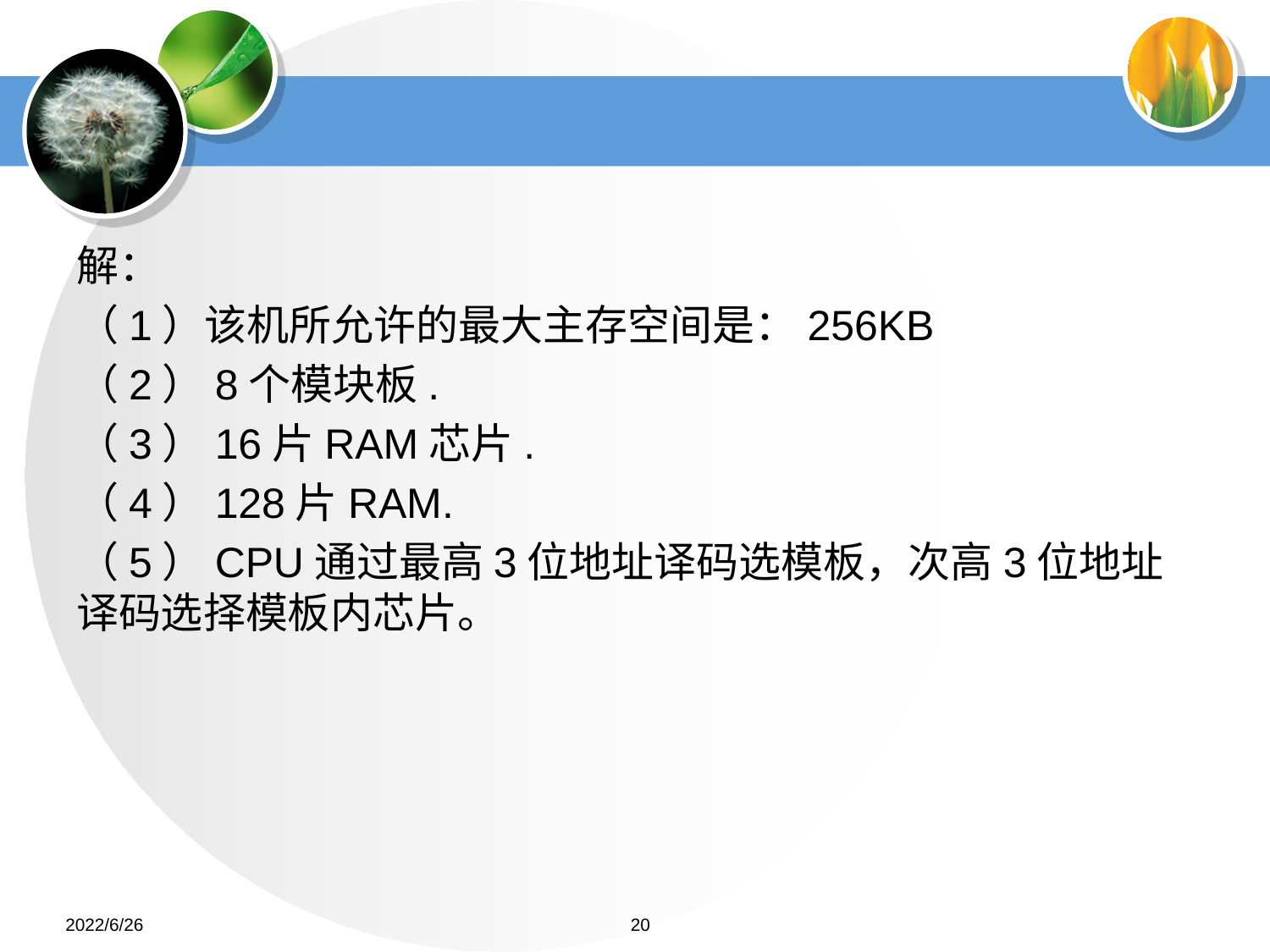

#
解：
（1）该机所允许的最大主存空间是：256KB
（2）8个模块板.
（3）16片RAM芯片.
（4）128片RAM.
（5）CPU通过最高3位地址译码选模板，次高3位地址译码选择模板内芯片。

2022/6/26
20